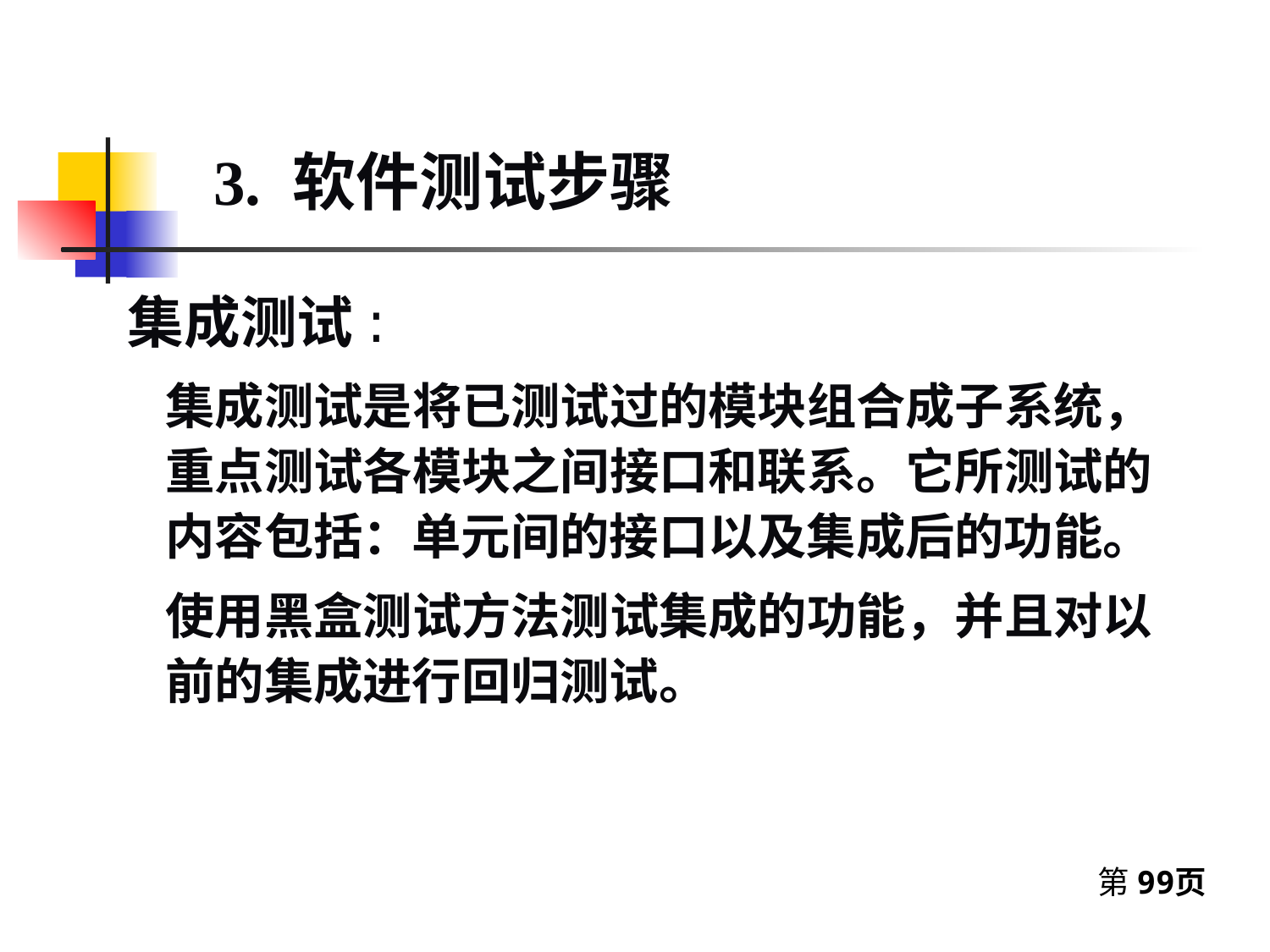

3. 软件测试步骤
集成测试:
集成测试是将已测试过的模块组合成子系统，重点测试各模块之间接口和联系。它所测试的内容包括：单元间的接口以及集成后的功能。
使用黑盒测试方法测试集成的功能，并且对以前的集成进行回归测试。